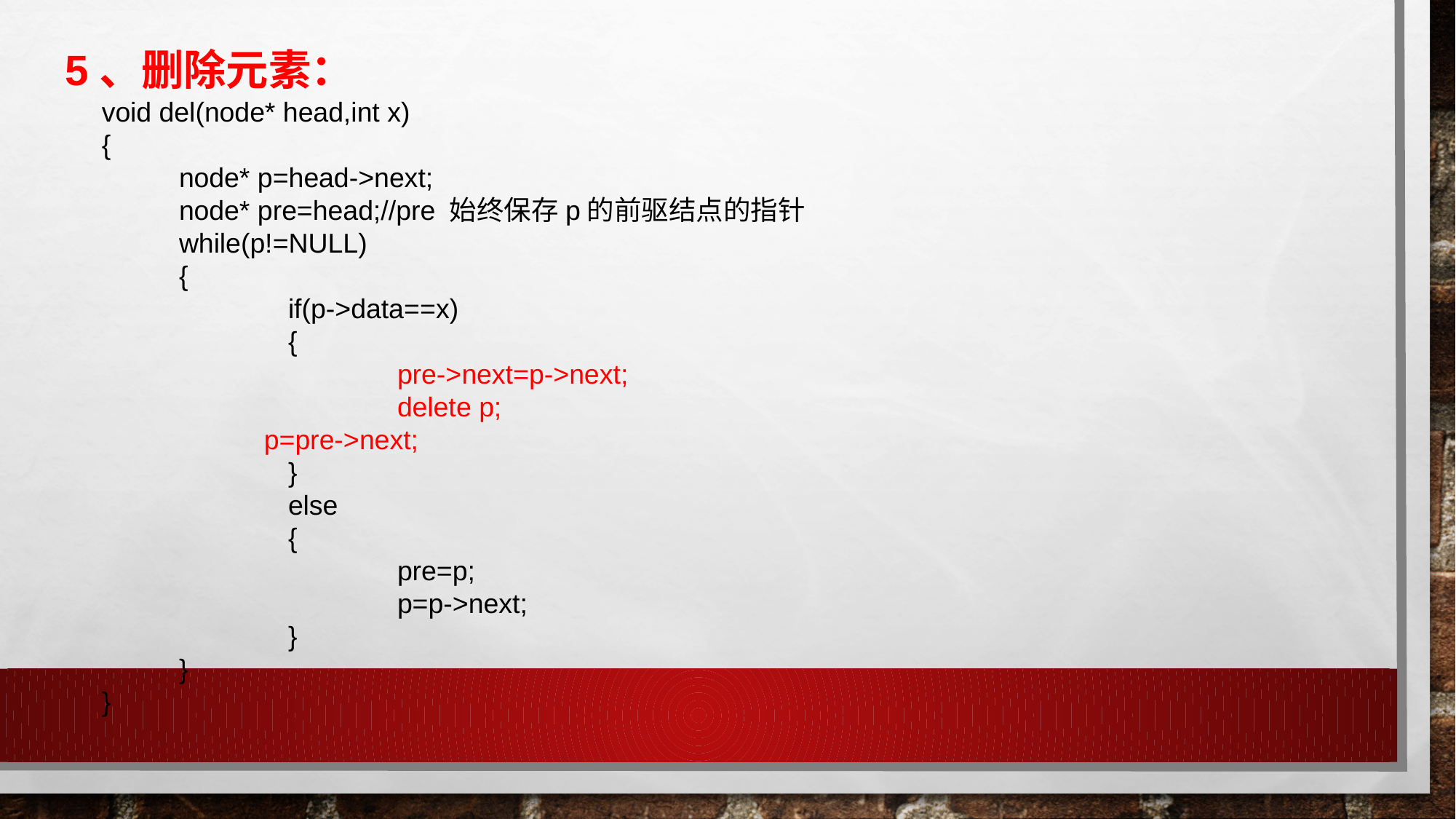

5、删除元素：
void del(node* head,int x)
{
	node* p=head->next;
	node* pre=head;//pre 始终保存p的前驱结点的指针
	while(p!=NULL)
	{
		if(p->data==x)
		{
			pre->next=p->next;
			delete p;
                             p=pre->next;
		}
		else
		{
			pre=p;
			p=p->next;
		}
	}
}